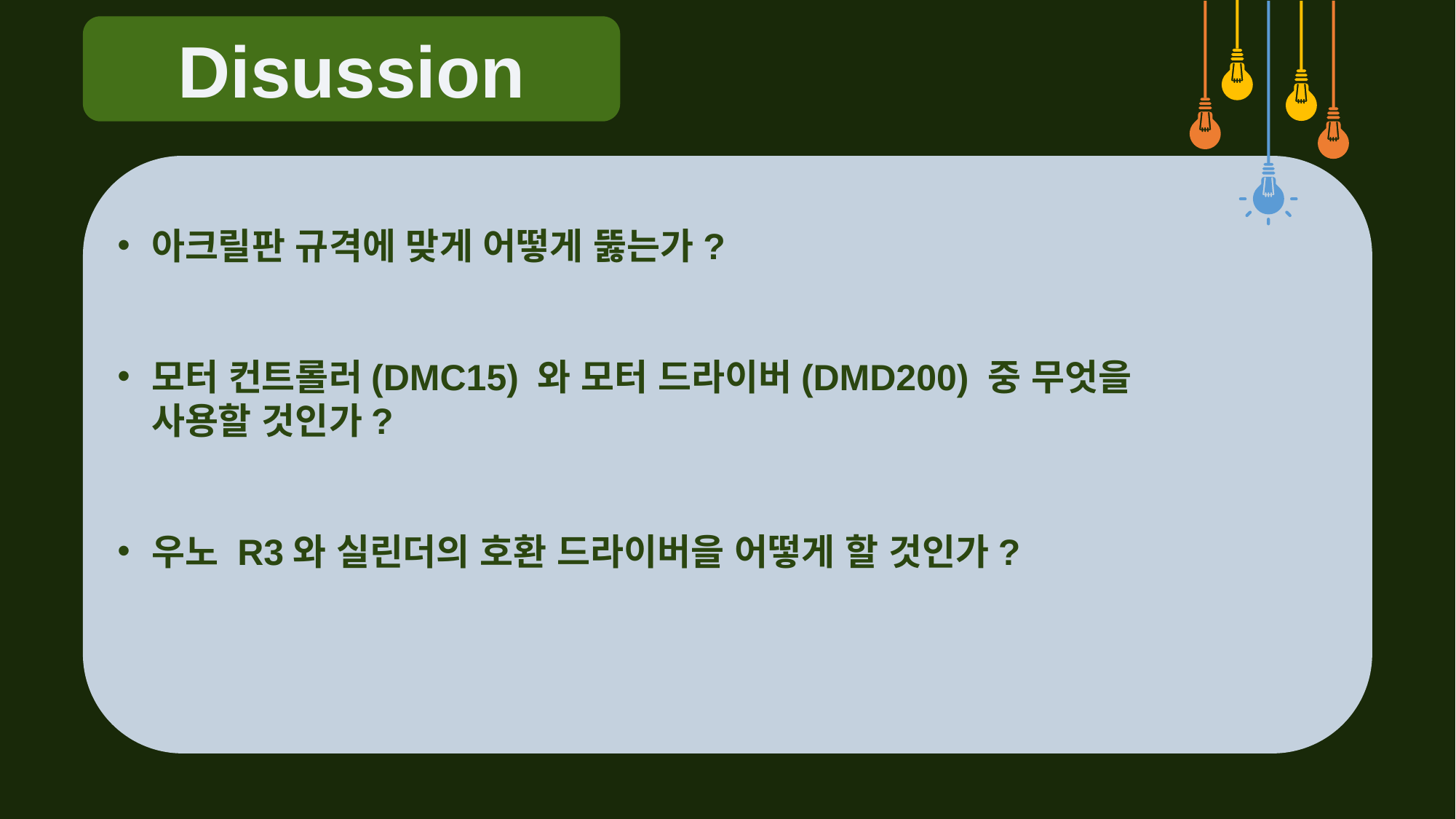

Disussion

아크릴판 규격에 맞게 어떻게 뚫는가?

모터 컨트롤러(DMC15) 와 모터 드라이버(DMD200) 중 무엇을 사용할 것인가?

우노 R3와 실린더의 호환 드라이버을 어떻게 할 것인가?